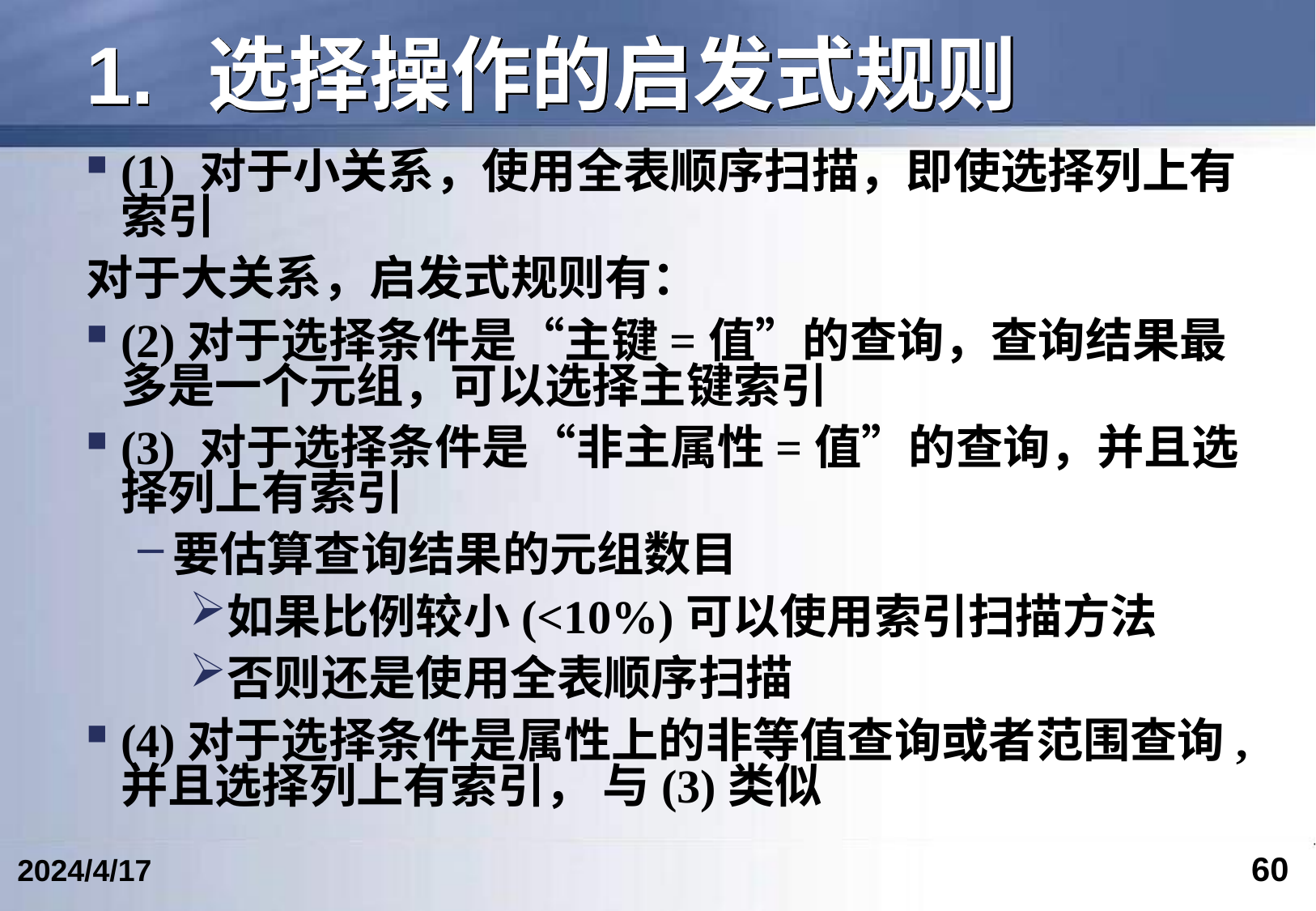

# 1.	选择操作的启发式规则
(1) 对于小关系，使用全表顺序扫描，即使选择列上有索引
对于大关系，启发式规则有：
(2)对于选择条件是“主键=值”的查询，查询结果最多是一个元组，可以选择主键索引
(3) 对于选择条件是“非主属性=值”的查询，并且选择列上有索引
要估算查询结果的元组数目
如果比例较小(<10%)可以使用索引扫描方法
否则还是使用全表顺序扫描
(4)对于选择条件是属性上的非等值查询或者范围查询,并且选择列上有索引， 与(3)类似
60
2024/4/17